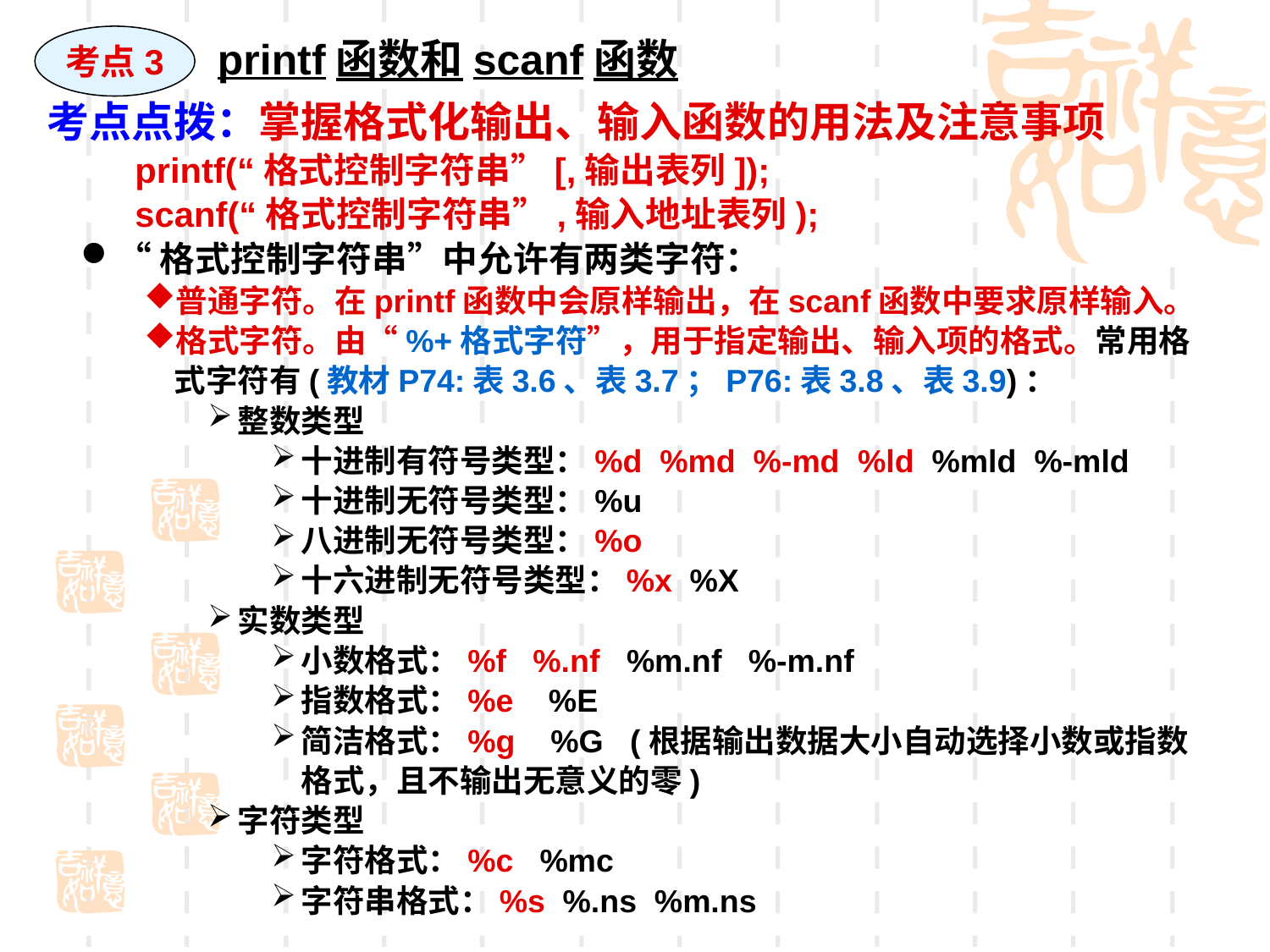

考点3
printf函数和scanf函数
考点点拨：掌握格式化输出、输入函数的用法及注意事项
         printf(“格式控制字符串”[,输出表列]);
         scanf(“格式控制字符串”,输入地址表列);
“格式控制字符串”中允许有两类字符：
普通字符。在printf函数中会原样输出，在scanf函数中要求原样输入。
格式字符。由“%+格式字符”，用于指定输出、输入项的格式。常用格式字符有(教材P74:表3.6、表3.7；P76:表3.8、表3.9)：
整数类型
十进制有符号类型：%d  %md  %-md  %ld  %mld  %-mld
十进制无符号类型：%u
八进制无符号类型：%o
十六进制无符号类型：%x  %X
实数类型
小数格式：%f   %.nf   %m.nf   %-m.nf
指数格式：%e    %E
简洁格式：%g    %G   (根据输出数据大小自动选择小数或指数格式，且不输出无意义的零)
字符类型
字符格式：%c   %mc
字符串格式：%s  %.ns  %m.ns